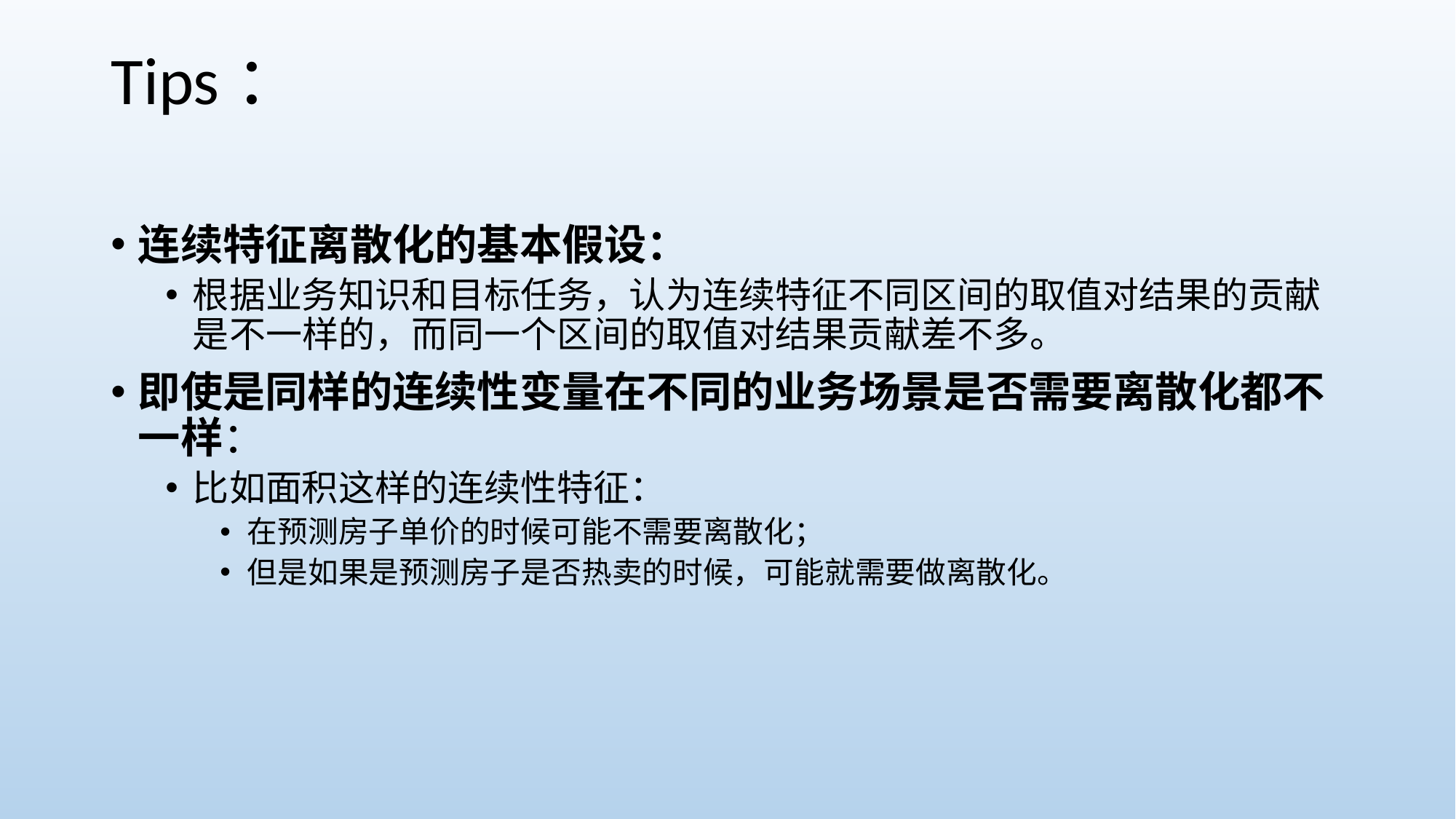

# Tips：
连续特征离散化的基本假设：
根据业务知识和目标任务，认为连续特征不同区间的取值对结果的贡献是不一样的，而同一个区间的取值对结果贡献差不多。
即使是同样的连续性变量在不同的业务场景是否需要离散化都不一样：
比如面积这样的连续性特征：
在预测房子单价的时候可能不需要离散化；
但是如果是预测房子是否热卖的时候，可能就需要做离散化。